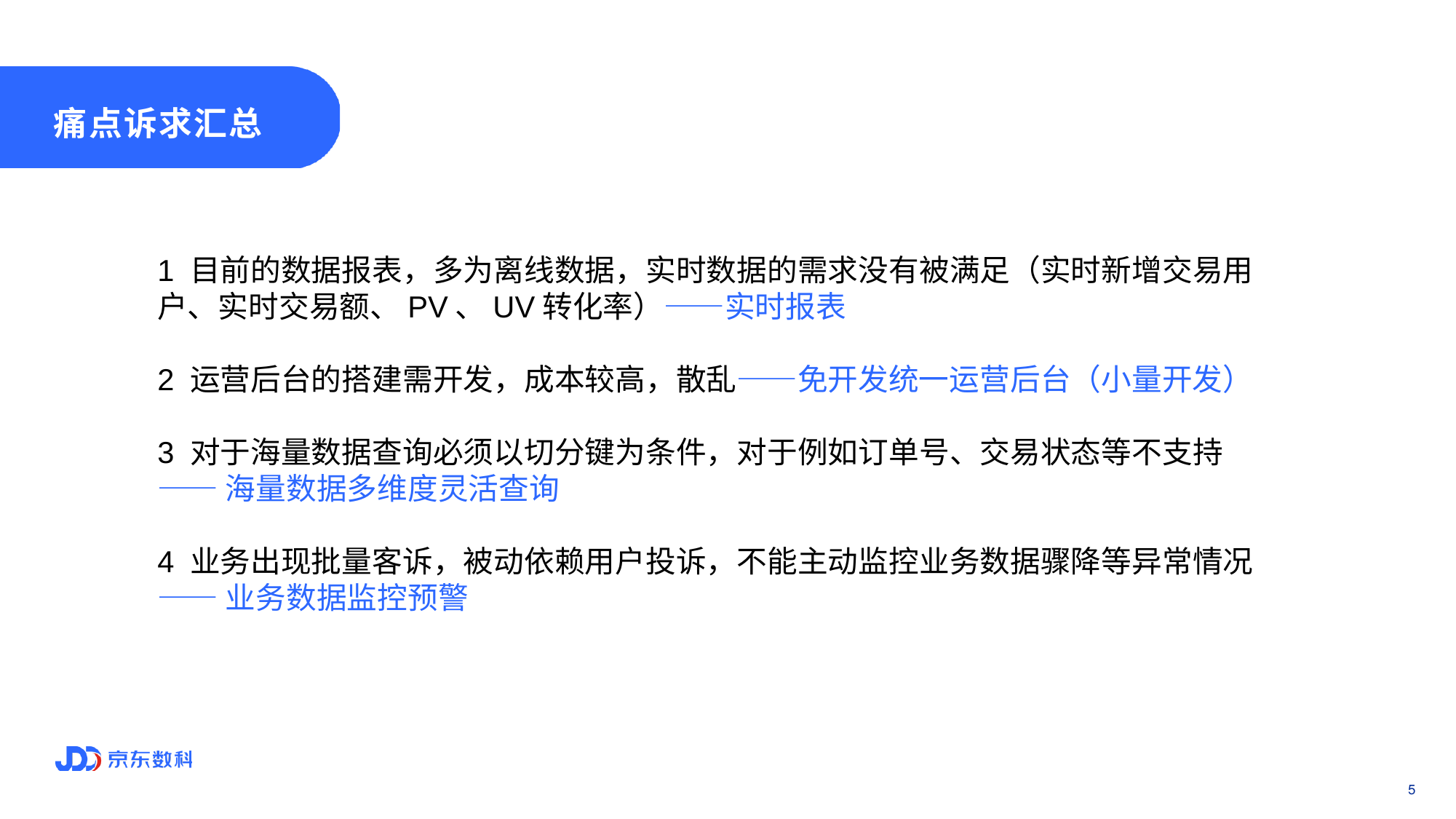

痛点诉求汇总
1 目前的数据报表，多为离线数据，实时数据的需求没有被满足（实时新增交易用户、实时交易额、PV、UV转化率）——实时报表

2 运营后台的搭建需开发，成本较高，散乱——免开发统一运营后台（小量开发）

3 对于海量数据查询必须以切分键为条件，对于例如订单号、交易状态等不支持
——海量数据多维度灵活查询

4 业务出现批量客诉，被动依赖用户投诉，不能主动监控业务数据骤降等异常情况
——业务数据监控预警
5